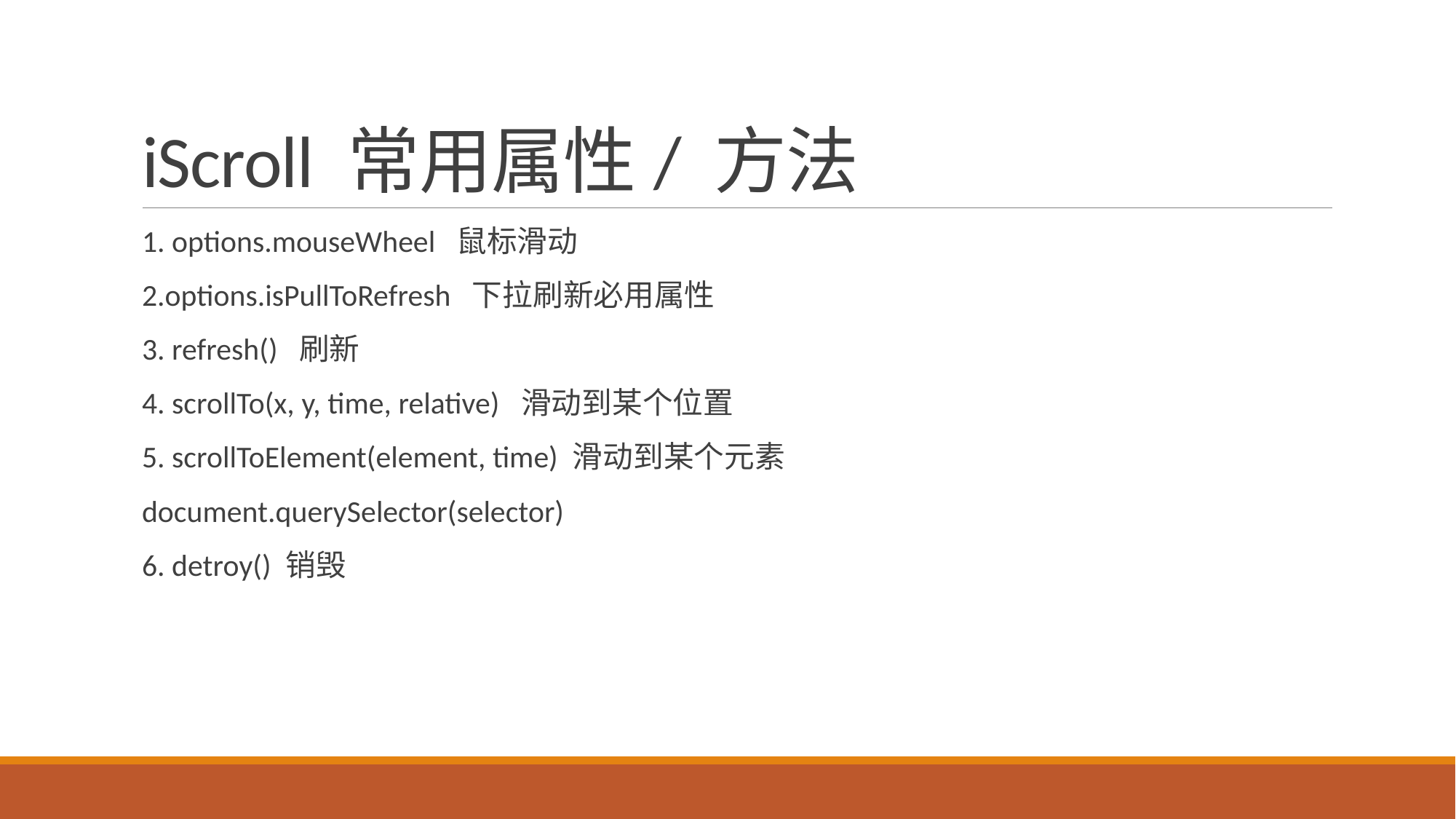

# iScroll 常用属性/ 方法
1. options.mouseWheel  鼠标滑动
2.options.isPullToRefresh  下拉刷新必用属性
3. refresh()  刷新
4. scrollTo(x, y, time, relative)  滑动到某个位置
5. scrollToElement(element, time) 滑动到某个元素
document.querySelector(selector)
6. detroy() 销毁